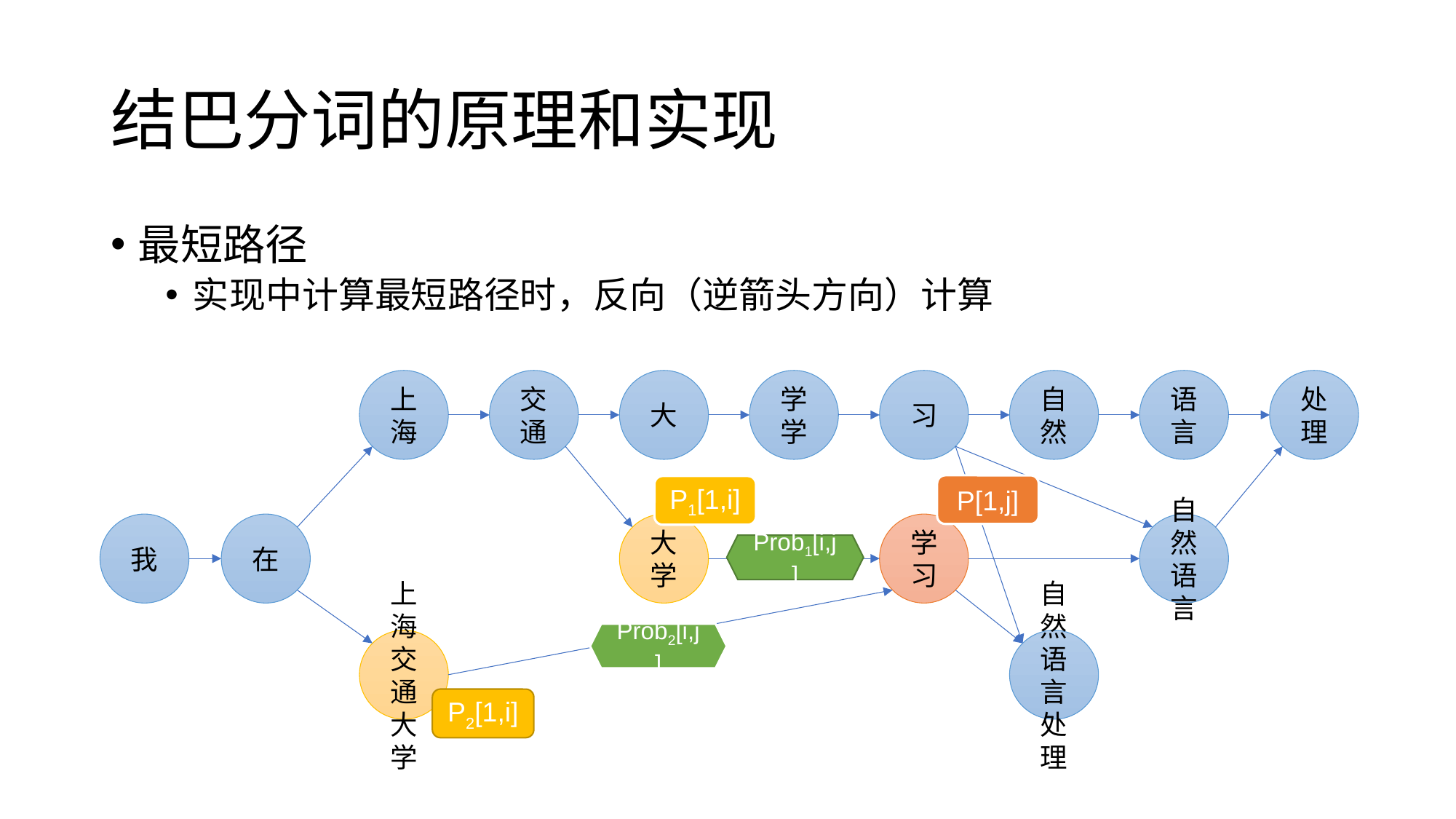

# 结巴分词的原理和实现
最短路径
实现中计算最短路径时，反向（逆箭头方向）计算

处理
语言
大
学学
习
自然
上海
交通
学习
自然语言
我
在
大学
自然语言处理
上海交通大学
P[1,j]
P1[1,i]
Prob1[i,j]
Prob2[i,j]
P2[1,i]